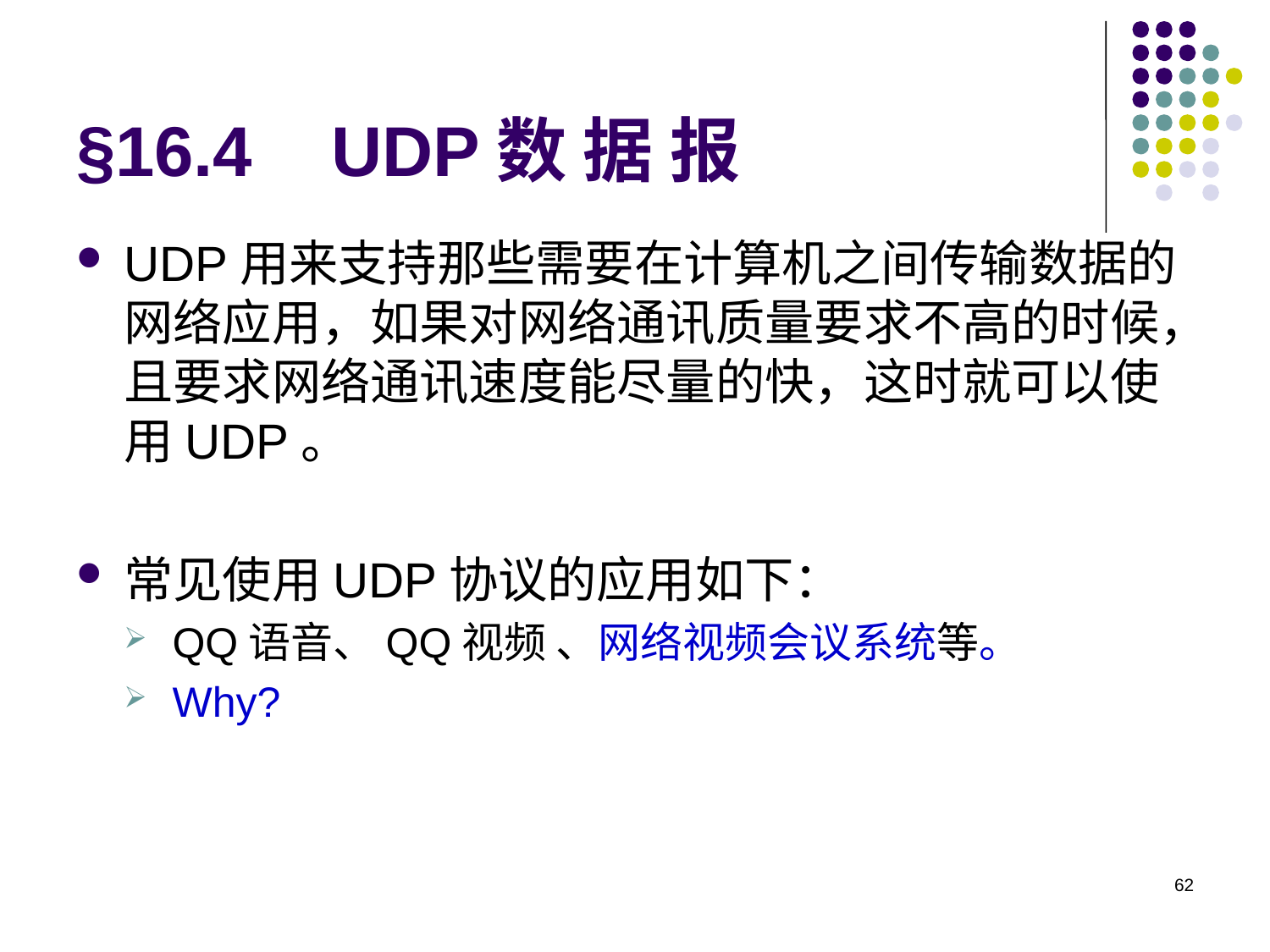

# §16.4    UDP数 据 报
UDP用来支持那些需要在计算机之间传输数据的网络应用，如果对网络通讯质量要求不高的时候，且要求网络通讯速度能尽量的快，这时就可以使用UDP。

常见使用UDP协议的应用如下：
QQ语音、QQ视频 、网络视频会议系统等。
Why?

62